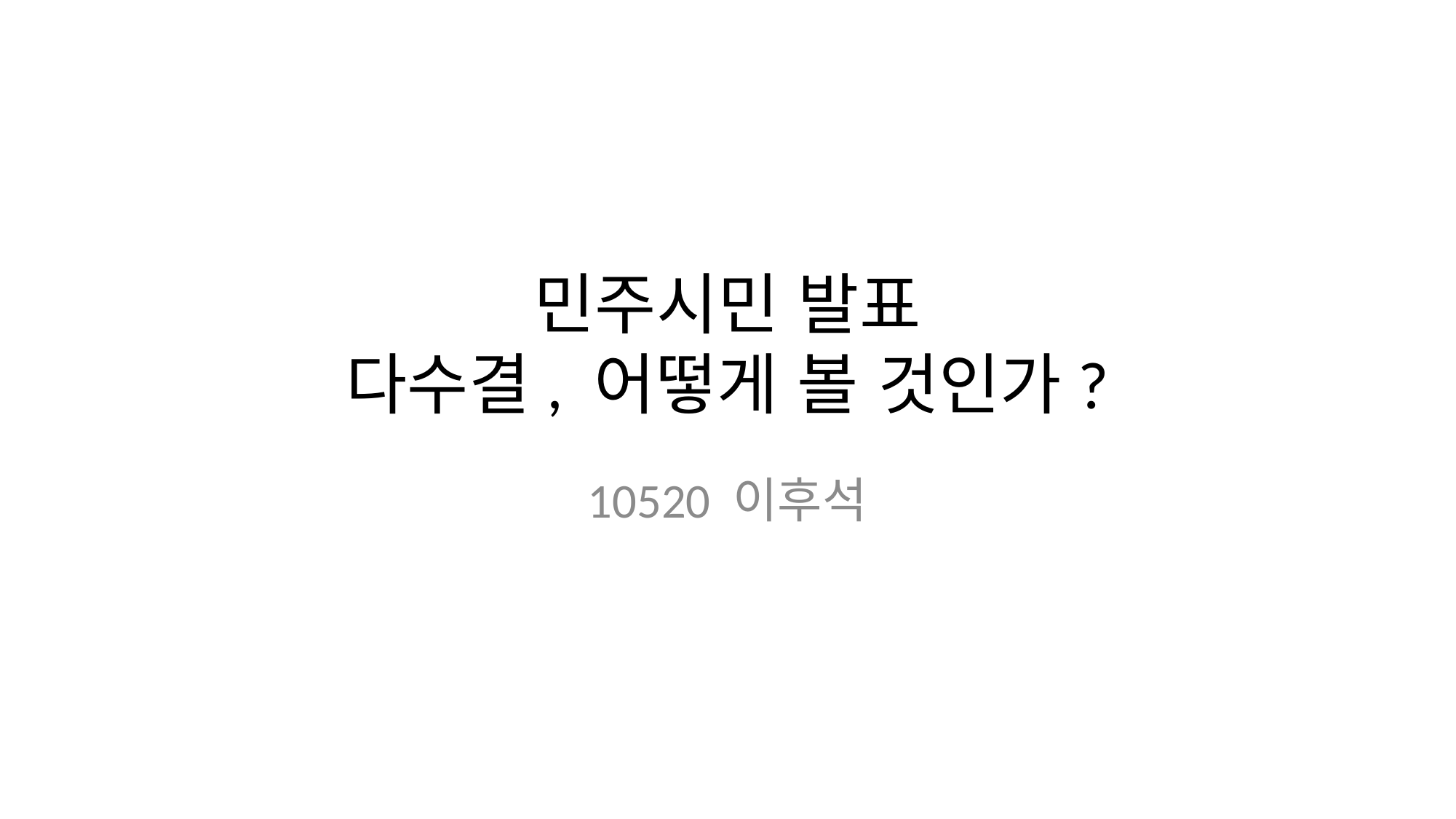

# 민주시민 발표 다수결, 어떻게 볼 것인가?
10520 이후석